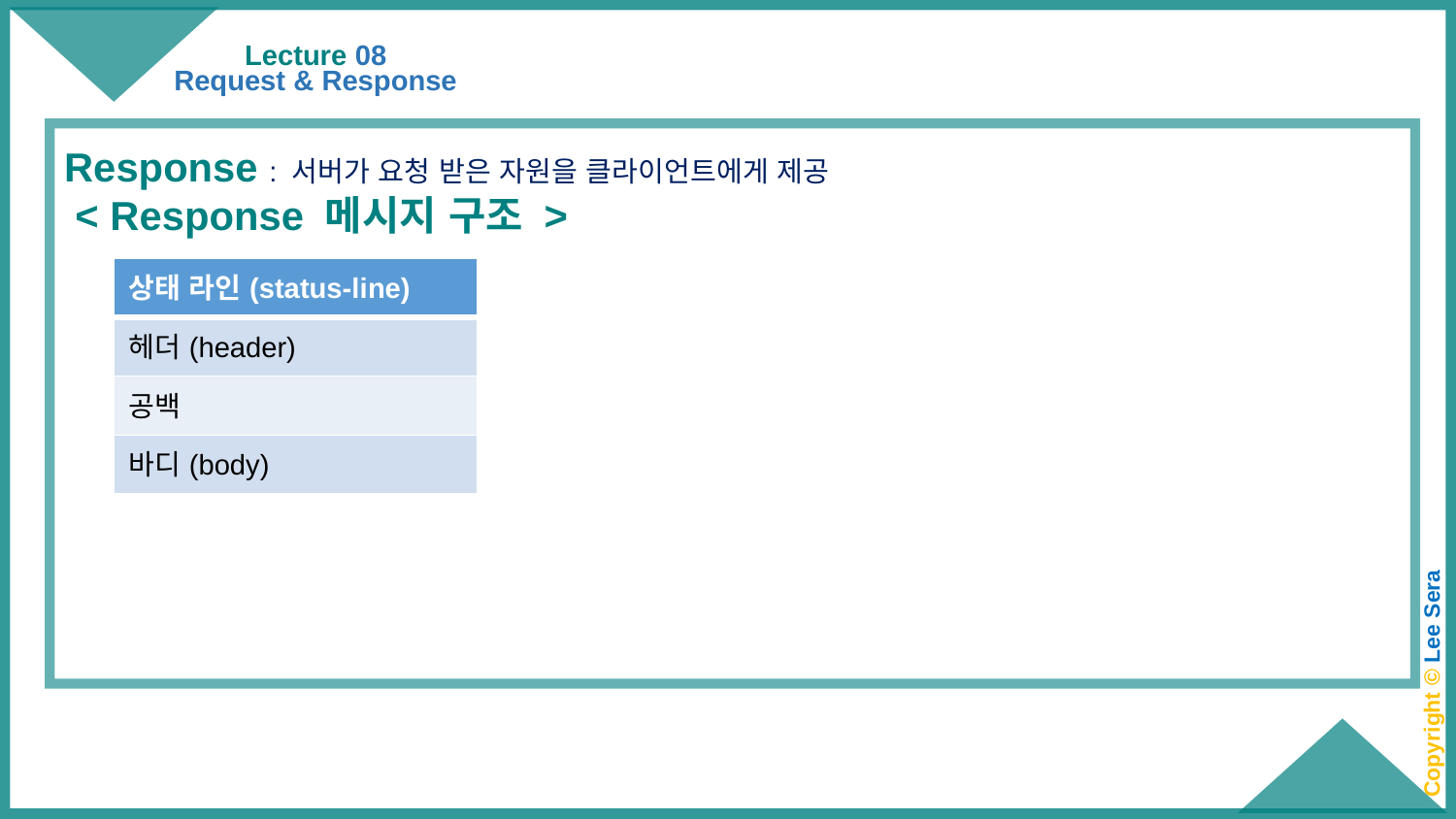

# Lecture 08
Request & Response
Response : 서버가 요청 받은 자원을 클라이언트에게 제공
 < Response 메시지 구조 >

| 상태 라인(status-line) |
| --- |
| 헤더(header) |
| 공백 |
| 바디(body) |
Copyright © Lee Sera